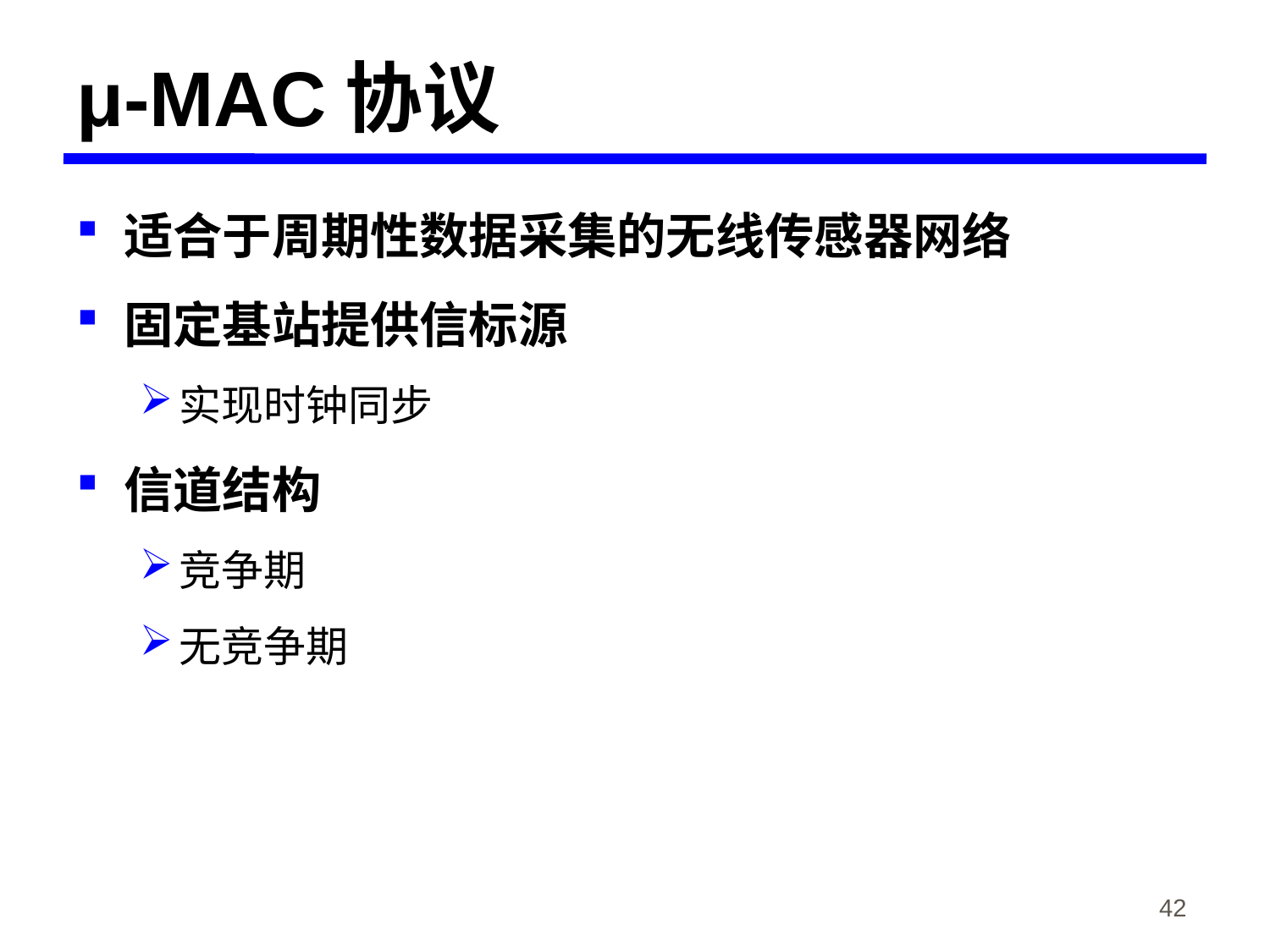

# μ-MAC协议
适合于周期性数据采集的无线传感器网络
固定基站提供信标源
实现时钟同步
信道结构
竞争期
无竞争期
《物联网概论》-韩毅刚
42